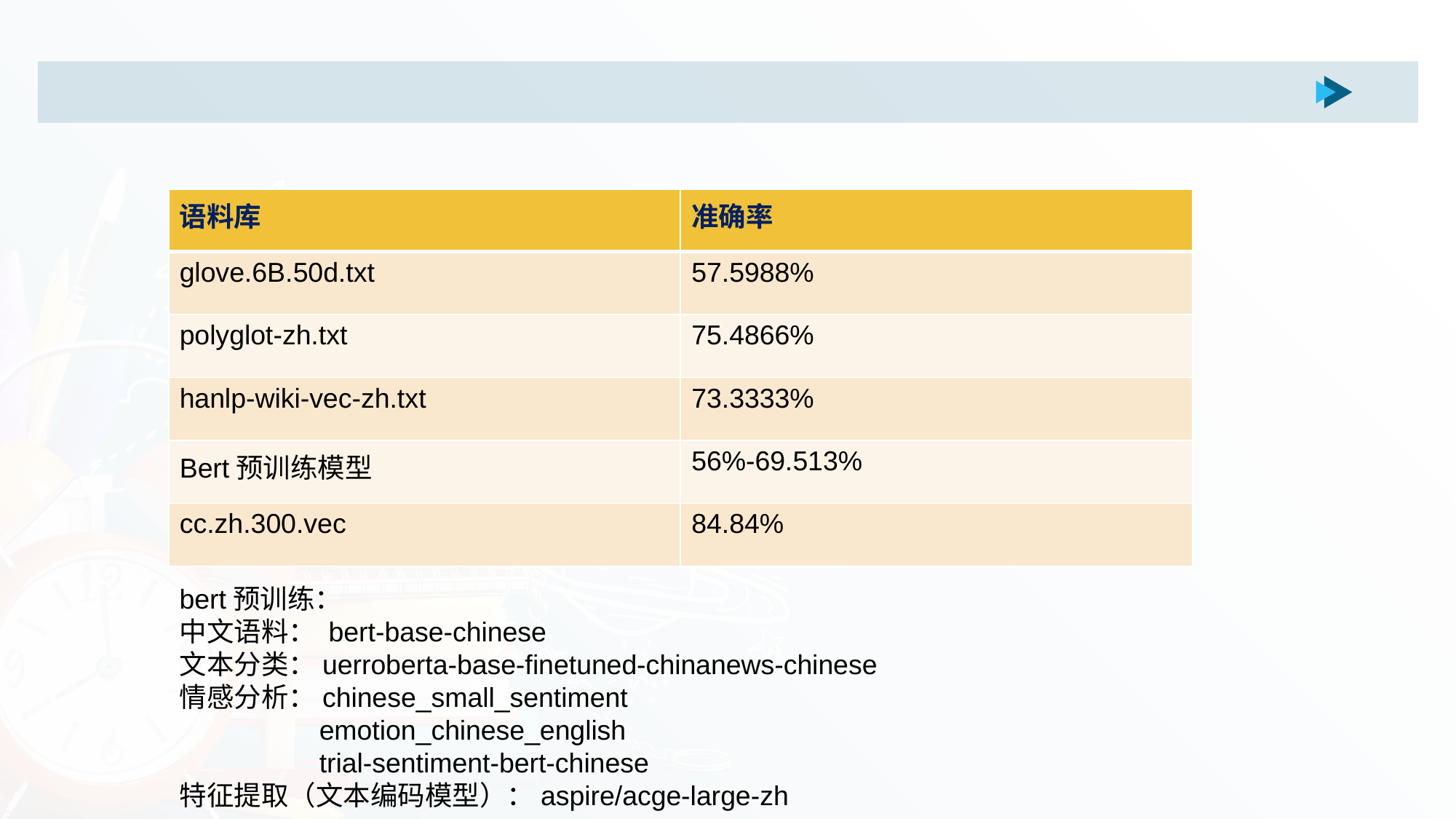

| 语料库 | 准确率 |
| --- | --- |
| glove.6B.50d.txt | 57.5988% |
| polyglot-zh.txt | 75.4866% |
| hanlp-wiki-vec-zh.txt | 73.3333% |
| Bert预训练模型 | 56%-69.513% |
| cc.zh.300.vec | 84.84% |
bert预训练：
中文语料： bert-base-chinese
文本分类：uerroberta-base-finetuned-chinanews-chinese
情感分析：chinese_small_sentiment
	    emotion_chinese_english
	    trial-sentiment-bert-chinese
特征提取（文本编码模型）：aspire/acge-large-zh